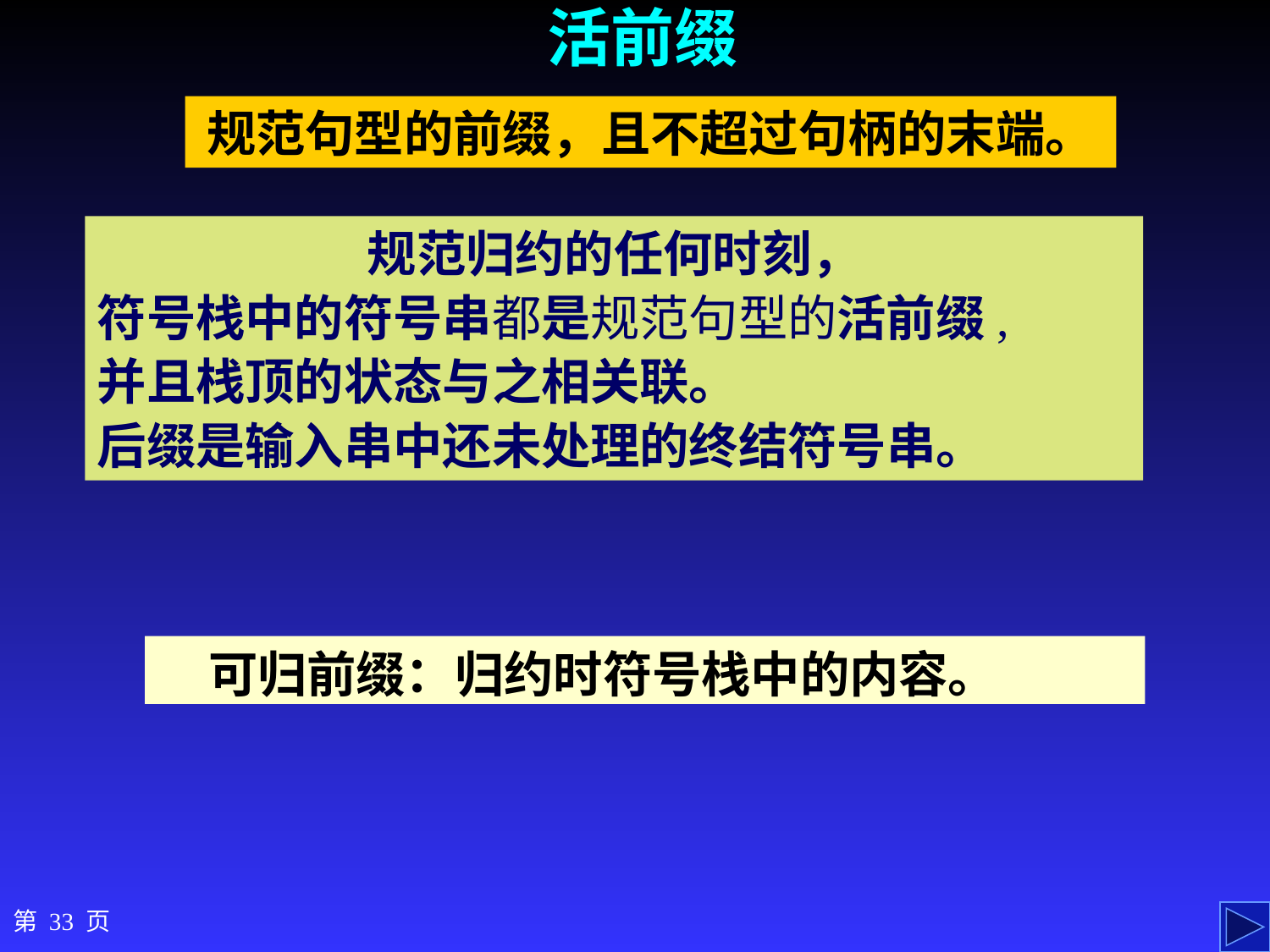

活前缀
规范句型的前缀，且不超过句柄的末端。
规范归约的任何时刻，
符号栈中的符号串都是规范句型的活前缀,
并且栈顶的状态与之相关联。
后缀是输入串中还未处理的终结符号串。
可归前缀：归约时符号栈中的内容。
第 33 页